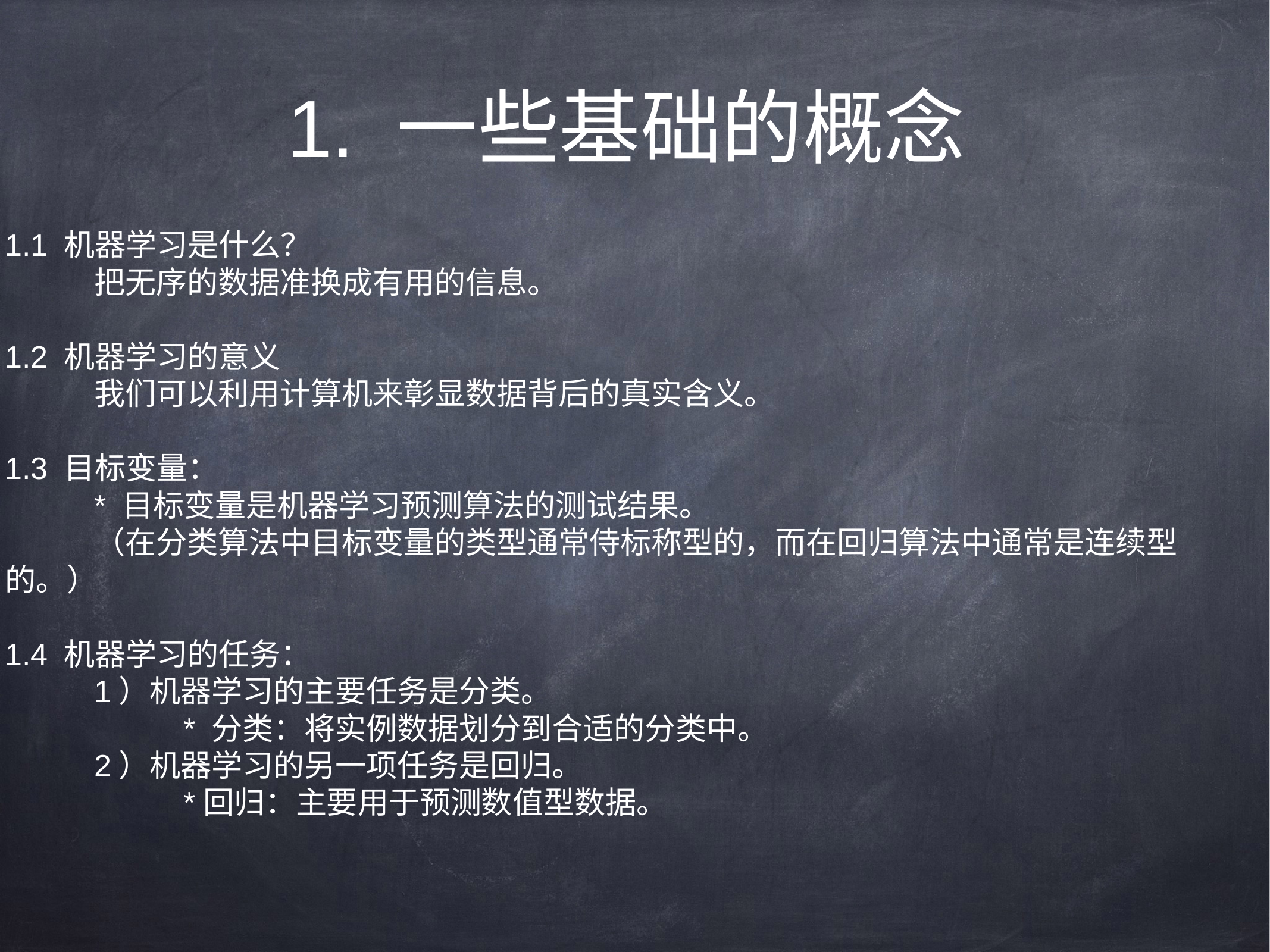

# 1. 一些基础的概念
1.1 机器学习是什么？
	把无序的数据准换成有用的信息。

1.2 机器学习的意义
	我们可以利用计算机来彰显数据背后的真实含义。

1.3 目标变量：
	* 目标变量是机器学习预测算法的测试结果。
	（在分类算法中目标变量的类型通常侍标称型的，而在回归算法中通常是连续型的。）

1.4 机器学习的任务：
	1）机器学习的主要任务是分类。
		* 分类：将实例数据划分到合适的分类中。
	2）机器学习的另一项任务是回归。
		*回归：主要用于预测数值型数据。